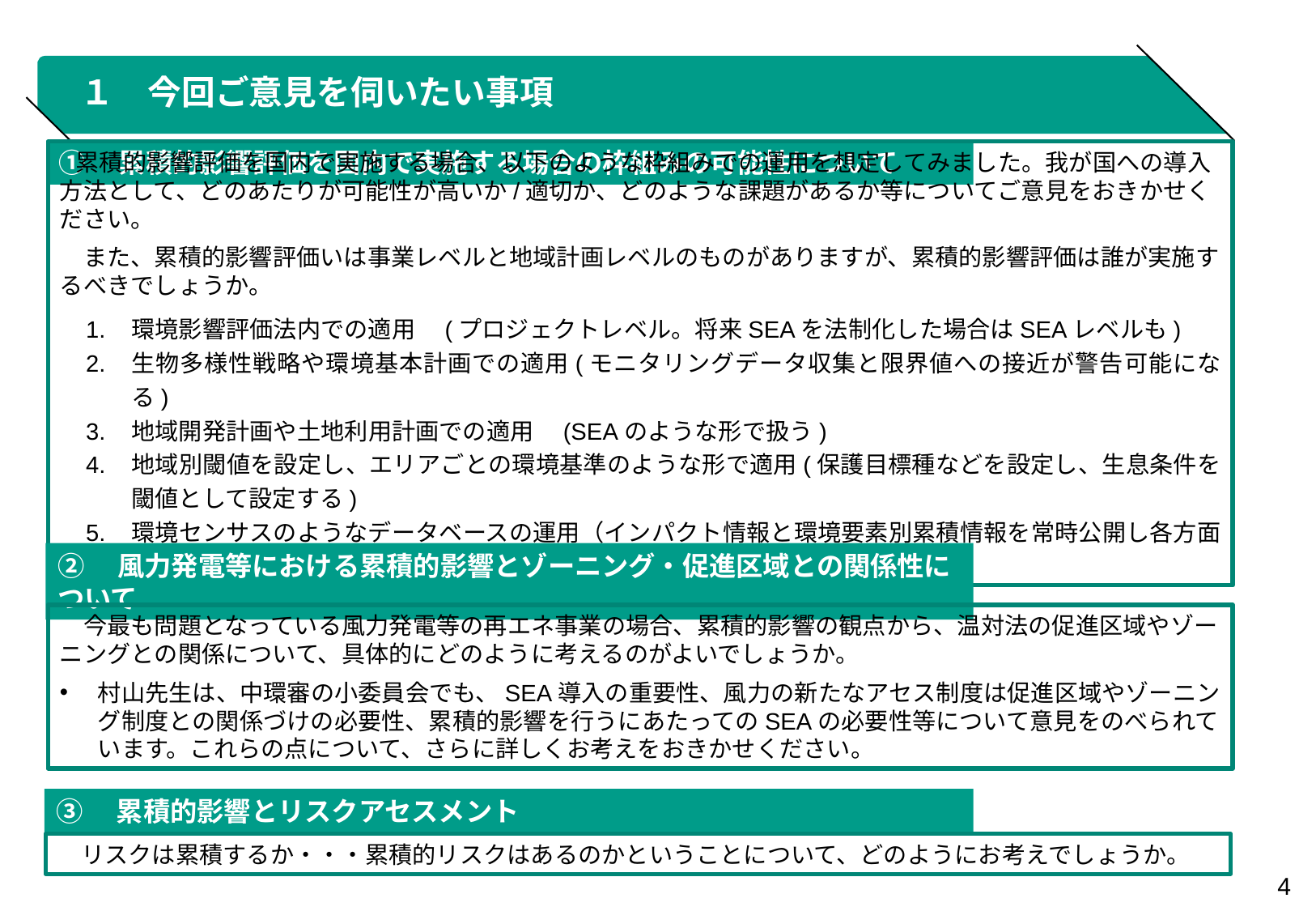

# １　今回ご意見を伺いたい事項
①　累積的影響評価を国内で実施する場合の枠組みの可能性について
  累積的影響評価を国内で実施する場合、以下のような枠組みでの運用を想定してみました。我が国への導入方法として、どのあたりが可能性が高いか/適切か、どのような課題があるか等についてご意見をおきかせください。
　また、累積的影響評価いは事業レベルと地域計画レベルのものがありますが、累積的影響評価は誰が実施するべきでしょうか。
環境影響評価法内での適用　(プロジェクトレベル。将来SEAを法制化した場合はSEAレベルも)
生物多様性戦略や環境基本計画での適用(モニタリングデータ収集と限界値への接近が警告可能になる)
地域開発計画や土地利用計画での適用　(SEAのような形で扱う)
地域別閾値を設定し、エリアごとの環境基準のような形で適用(保護目標種などを設定し、生息条件を閾値として設定する)
環境センサスのようなデータベースの運用（インパクト情報と環境要素別累積情報を常時公開し各方面で利用可能にする）
②　風力発電等における累積的影響とゾーニング・促進区域との関係性について
　今最も問題となっている風力発電等の再エネ事業の場合、累積的影響の観点から、温対法の促進区域やゾーニングとの関係について、具体的にどのように考えるのがよいでしょうか。
村山先生は、中環審の小委員会でも、SEA導入の重要性、風力の新たなアセス制度は促進区域やゾーニング制度との関係づけの必要性、累積的影響を行うにあたってのSEAの必要性等について意見をのべられています。これらの点について、さらに詳しくお考えをおきかせください。
③　累積的影響とリスクアセスメント
　リスクは累積するか・・・累積的リスクはあるのかということについて、どのようにお考えでしょうか。